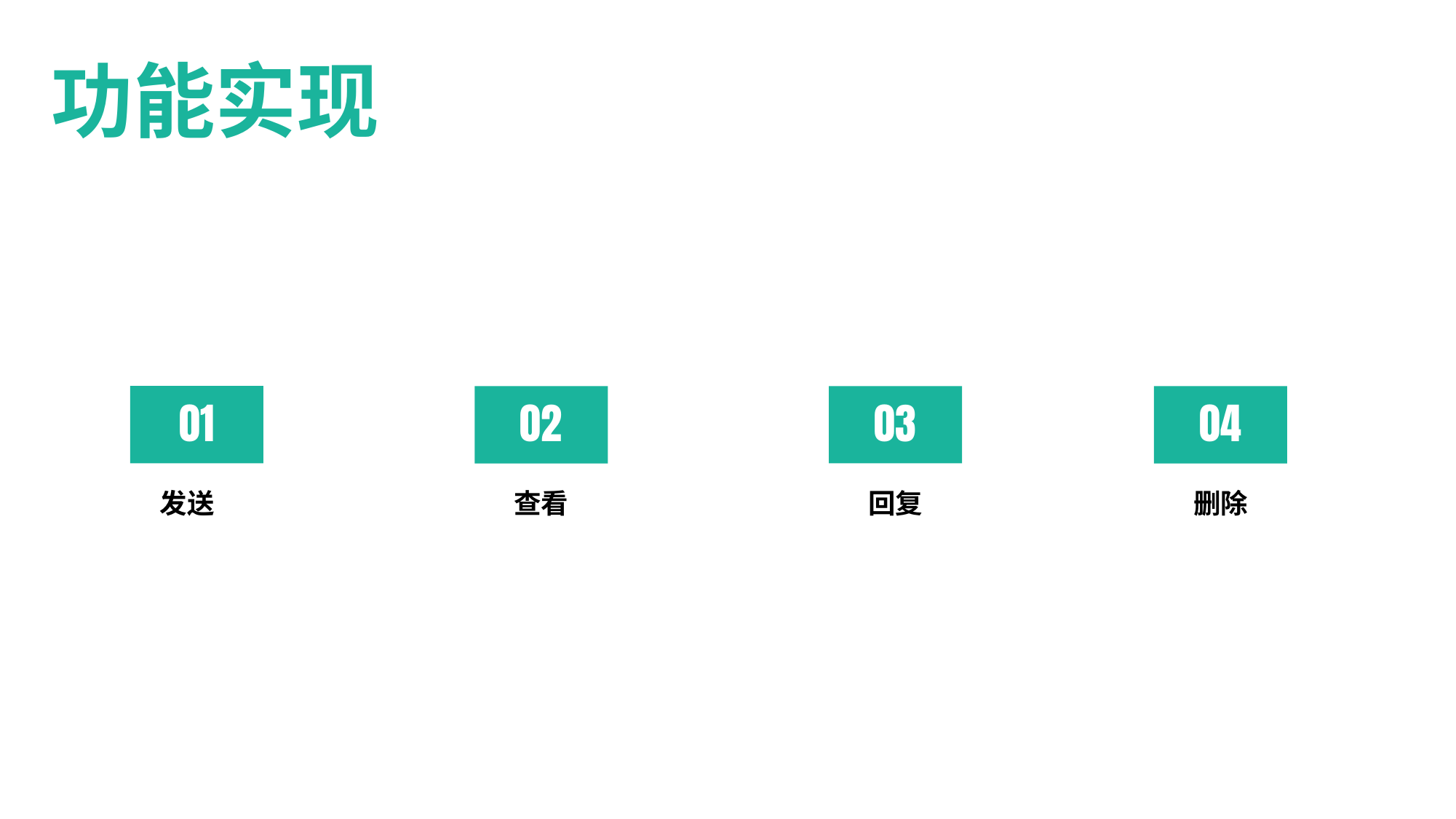

功能实现
01
03
02
04
回复
查看
删除
发送